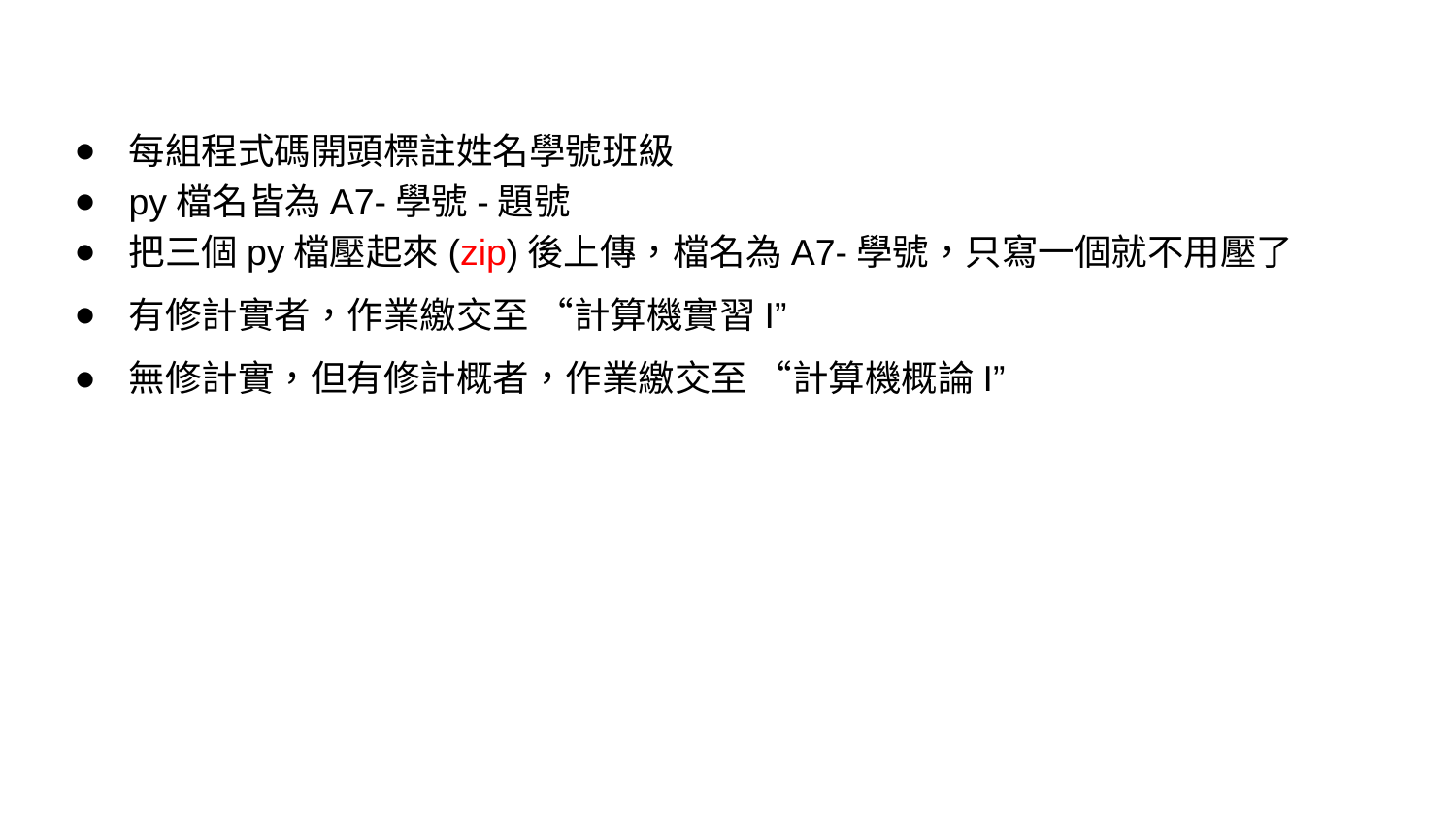

每組程式碼開頭標註姓名學號班級
py檔名皆為A7-學號-題號
把三個py檔壓起來(zip)後上傳，檔名為A7-學號，只寫一個就不用壓了
有修計實者，作業繳交至 “計算機實習I”
無修計實，但有修計概者，作業繳交至 “計算機概論I”